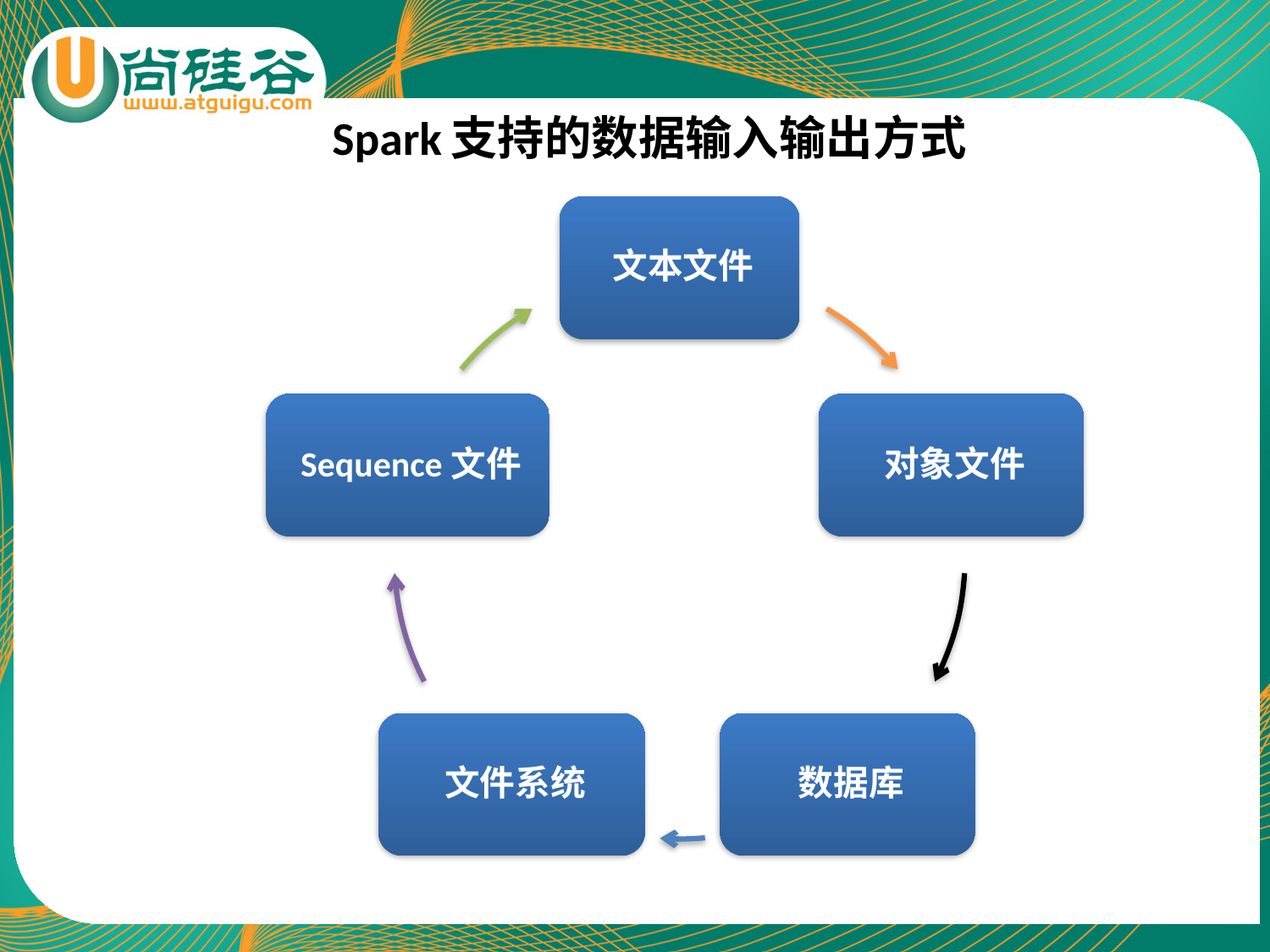

# Spark支持的数据输入输出方式
文本文件
对象文件
数据库
文件系统
Sequence文件